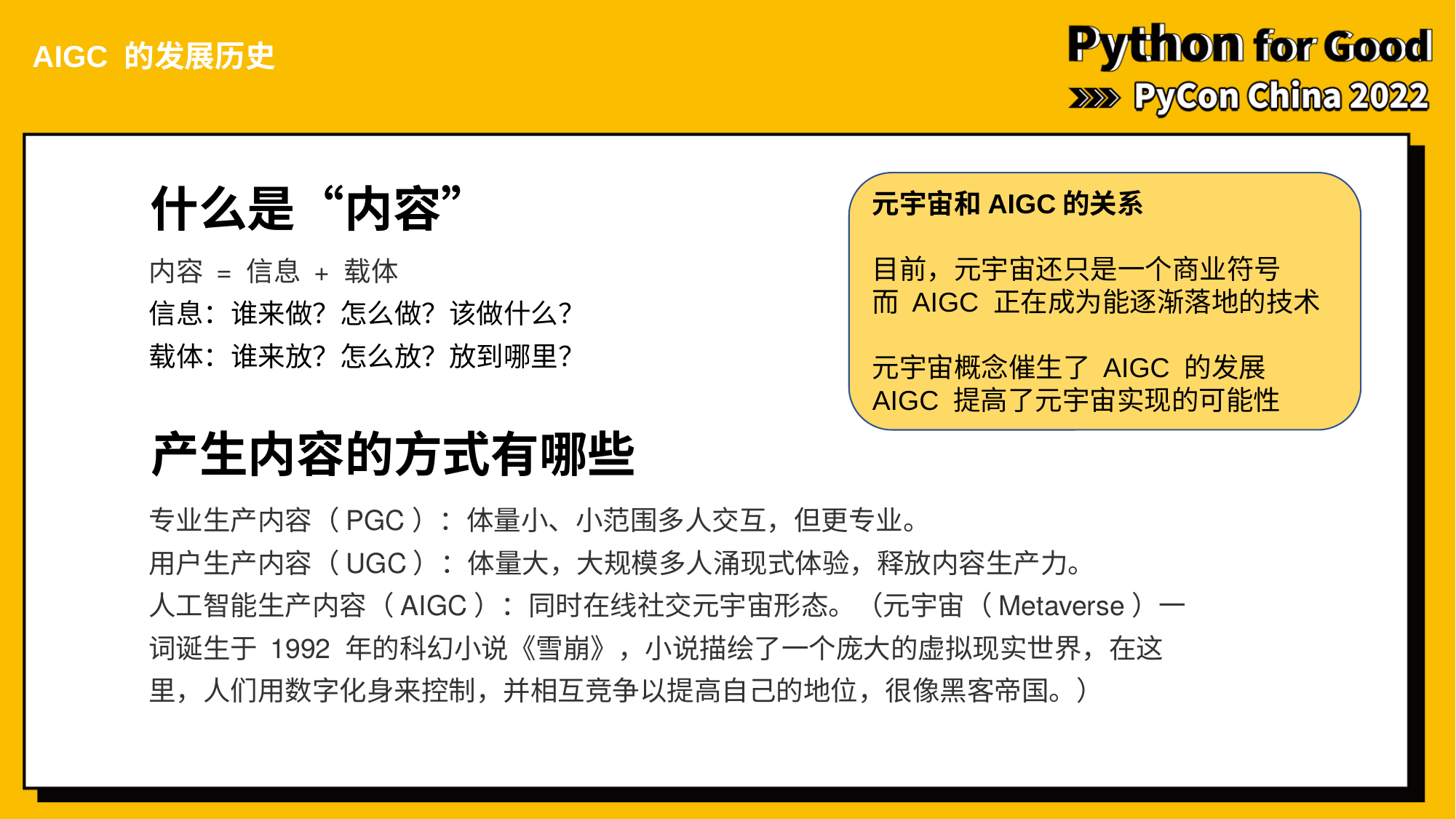

AIGC 的发展历史
什么是“内容”
元宇宙和AIGC的关系

目前，元宇宙还只是一个商业符号
而 AIGC 正在成为能逐渐落地的技术

元宇宙概念催生了 AIGC 的发展
AIGC 提高了元宇宙实现的可能性
内容 = 信息 + 载体
信息：谁来做？怎么做？该做什么？
载体：谁来放？怎么放？放到哪里？
产生内容的方式有哪些
专业生产内容（PGC）：体量小、小范围多人交互，但更专业。
用户生产内容（UGC）：体量大，大规模多人涌现式体验，释放内容生产力。
人工智能生产内容（AIGC）：同时在线社交元宇宙形态。（元宇宙（Metaverse）一词诞生于 1992 年的科幻小说《雪崩》，小说描绘了一个庞大的虚拟现实世界，在这里，人们用数字化身来控制，并相互竞争以提高自己的地位，很像黑客帝国。）